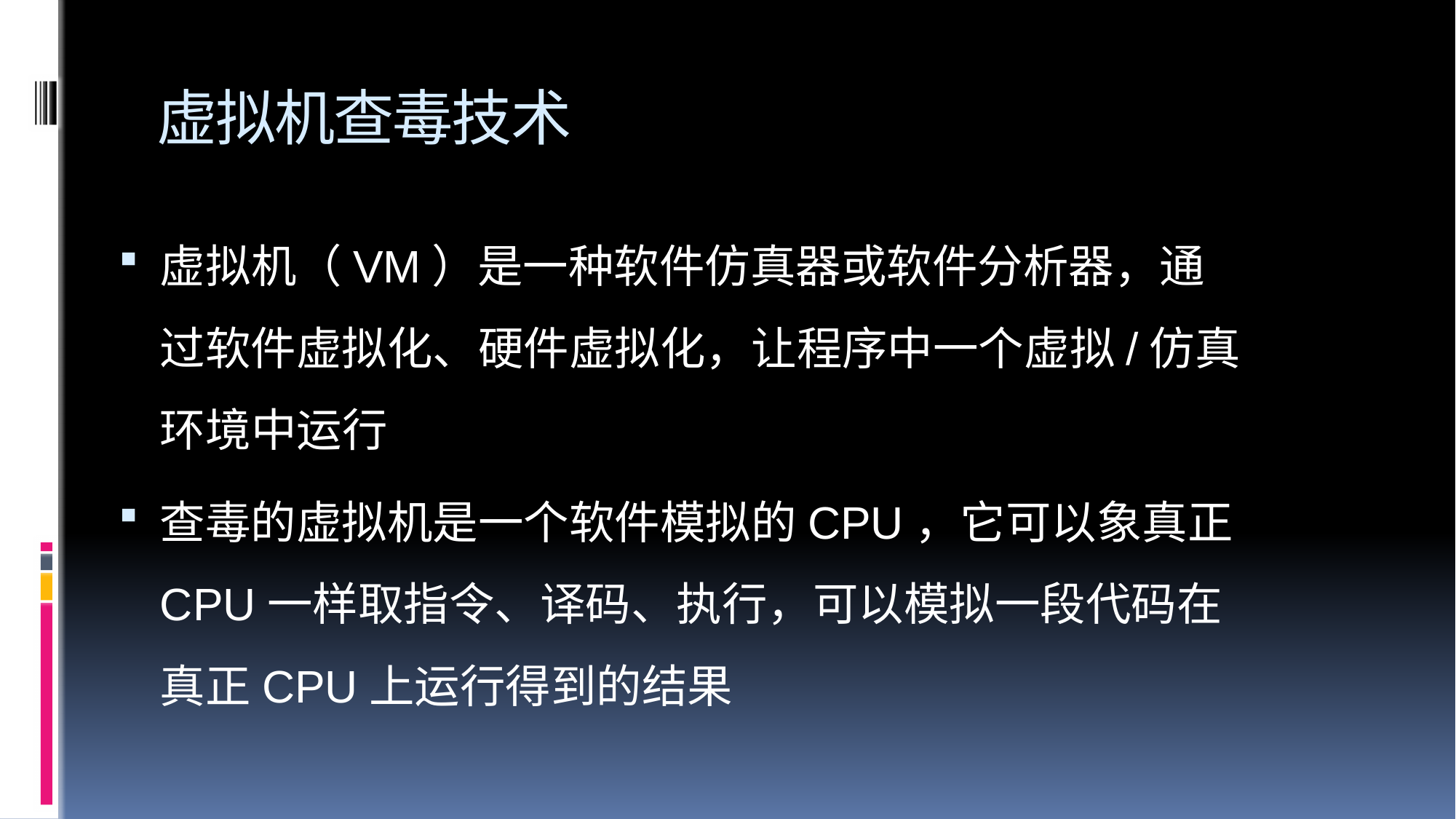

# 虚拟机查毒技术
虚拟机（VM）是一种软件仿真器或软件分析器，通过软件虚拟化、硬件虚拟化，让程序中一个虚拟/仿真环境中运行
查毒的虚拟机是一个软件模拟的CPU，它可以象真正CPU一样取指令、译码、执行，可以模拟一段代码在真正CPU上运行得到的结果